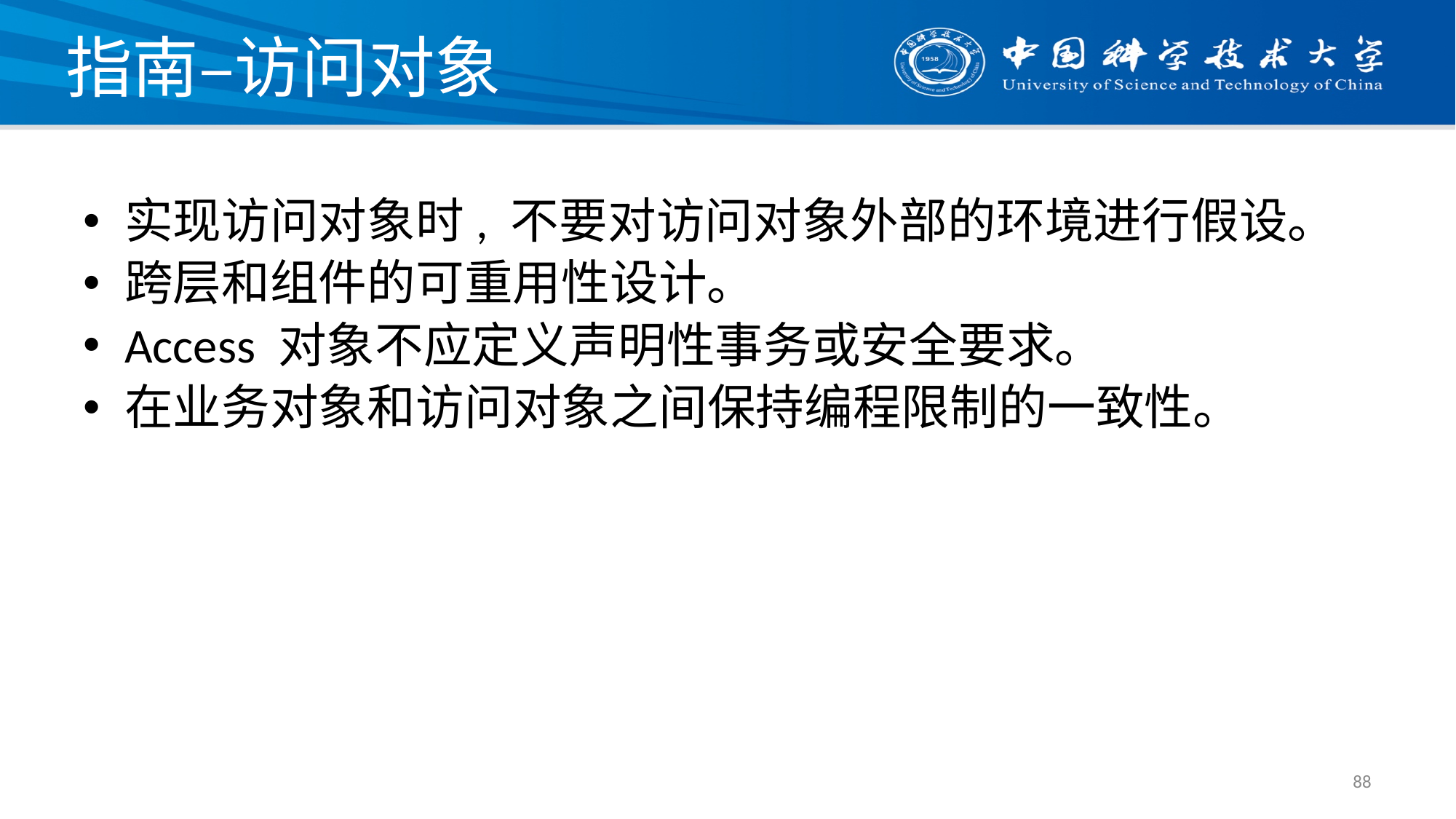

# 指南–访问对象
实现访问对象时, 不要对访问对象外部的环境进行假设。
跨层和组件的可重用性设计。
Access 对象不应定义声明性事务或安全要求。
在业务对象和访问对象之间保持编程限制的一致性。
88